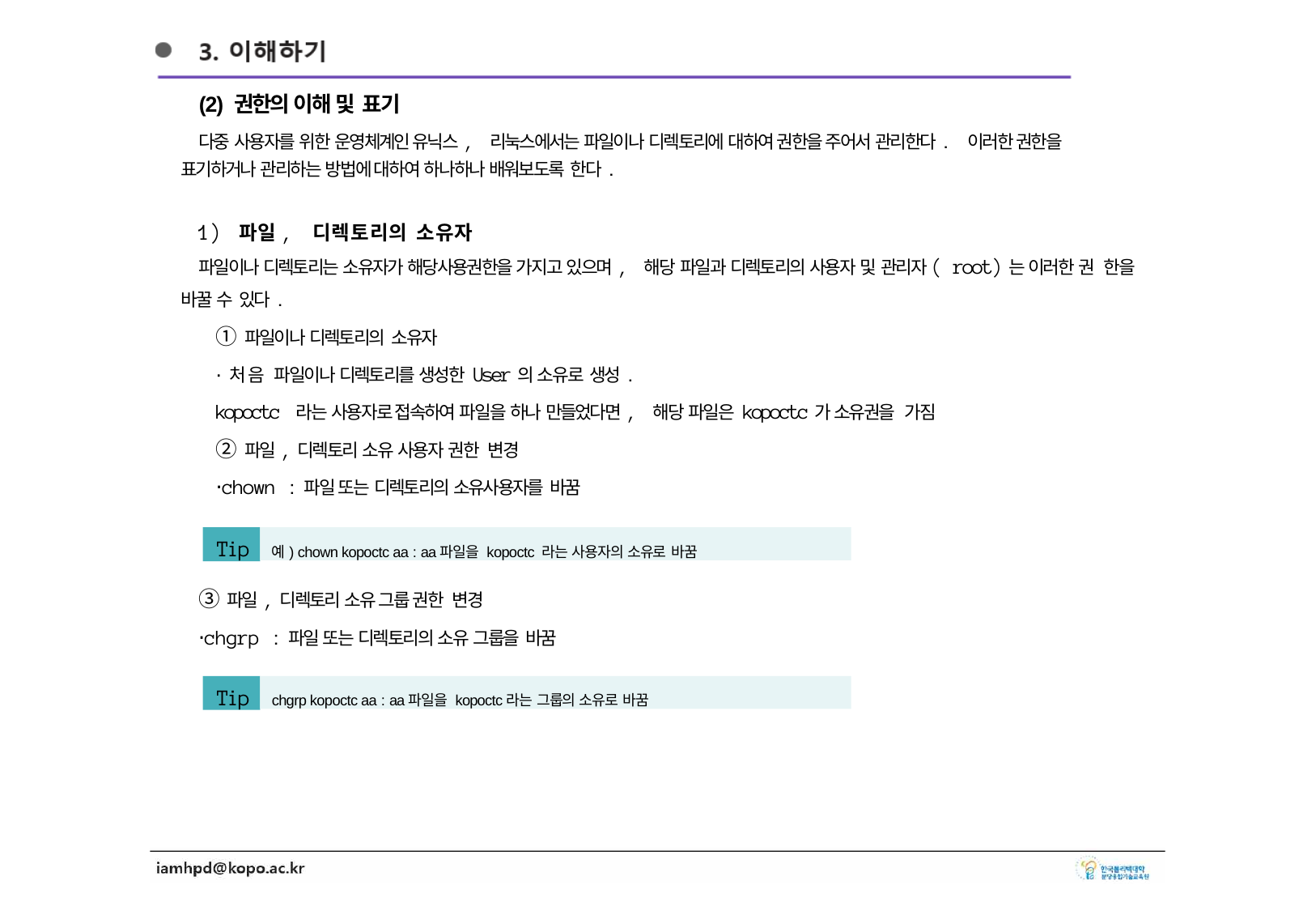

(2) 권한의 이해 및 표기
다중 사용자를 위한 운영체계인 유닉스, 리눅스에서는 파일이나 디렉토리에 대하여 권한을 주어서 관리한다. 이러한 권한을  표기하거나 관리하는 방법에 대하여 하나하나 배워보도록 한다.

1) 파일, 디렉토리의 소유자
파일이나 디렉토리는 소유자가 해당사용권한을 가지고 있으며, 해당 파일과 디렉토리의 사용자 및 관리자( root)는 이러한 권  한을 바꿀 수 있다.
① 파일이나 디렉토리의 소유자
∙처음 파일이나 디렉토리를 생성한 User의 소유로 생성.
kopoctc 라는 사용자로 접속하여 파일을 하나 만들었다면, 해당 파일은 kopoctc가 소유권을 가짐
② 파일,디렉토리 소유 사용자 권한 변경
∙chown :파일 또는 디렉토리의 소유사용자를 바꿈
Tip

예) chown kopoctc aa : aa파일을 kopoctc 라는 사용자의 소유로 바꿈
③ 파일,디렉토리 소유 그룹 권한 변경
∙chgrp :파일 또는 디렉토리의 소유 그룹을 바꿈
Tip

chgrp kopoctc aa : aa파일을 kopoctc라는 그룹의 소유로 바꿈